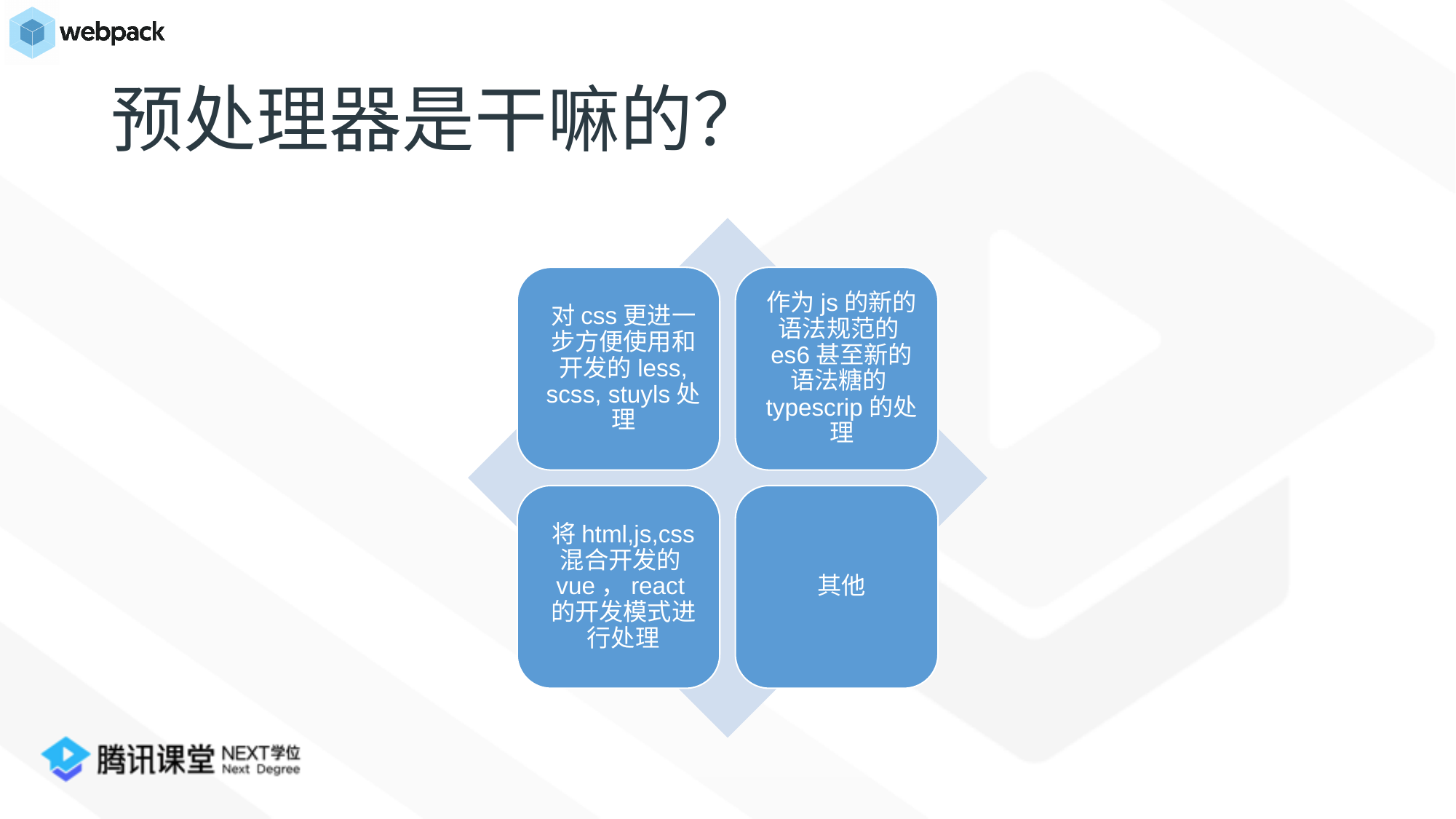

# 预处理器是干嘛的？
对css更进一步方便使用和开发的less, scss, stuyls处理
作为js的新的语法规范的es6甚至新的语法糖的typescrip的处理
将html,js,css 混合开发的vue，react的开发模式进行处理
其他